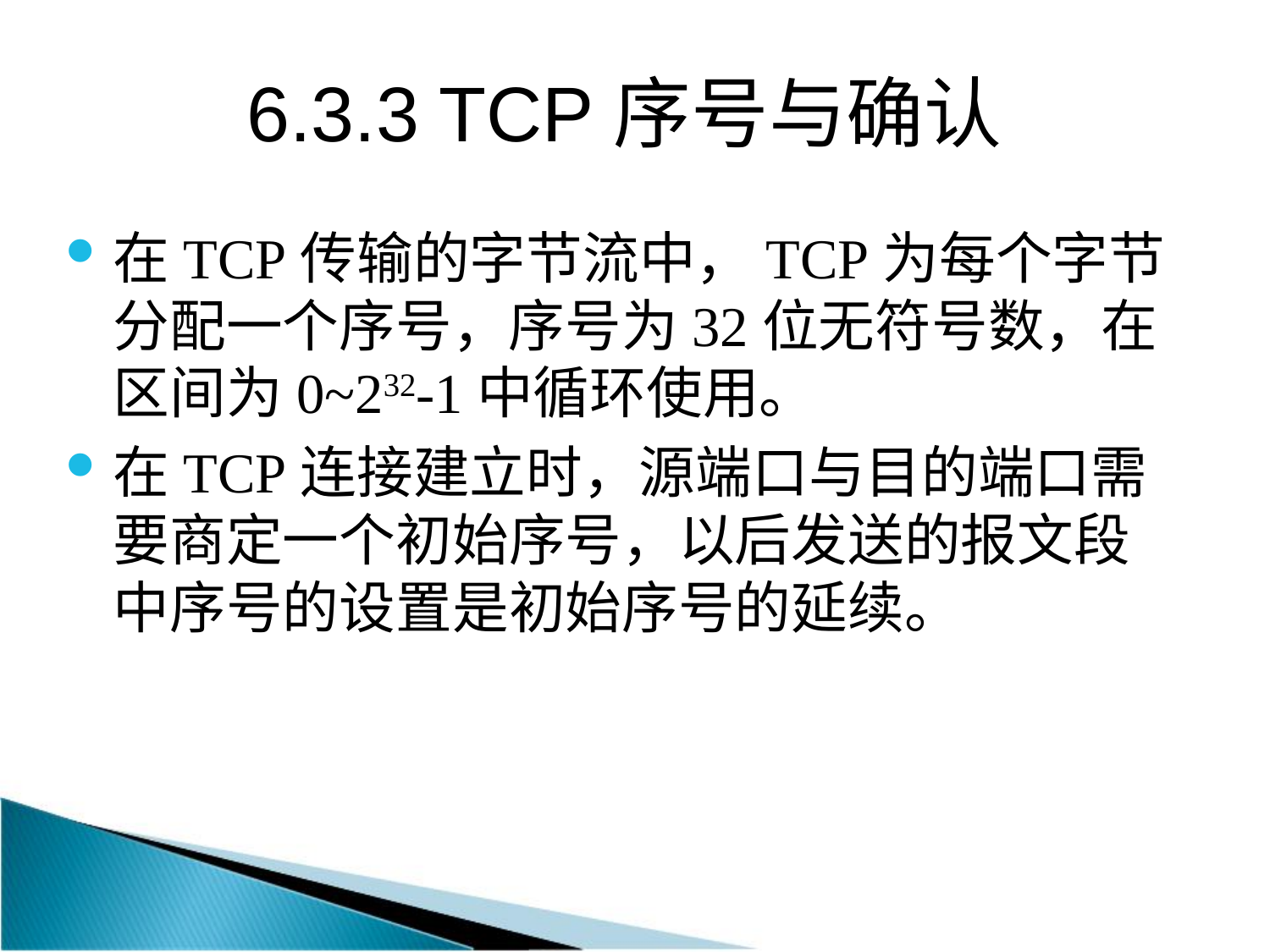

# 6.3.3 TCP序号与确认
在TCP传输的字节流中，TCP为每个字节分配一个序号，序号为32位无符号数，在区间为0~232-1中循环使用。
在TCP连接建立时，源端口与目的端口需要商定一个初始序号，以后发送的报文段中序号的设置是初始序号的延续。